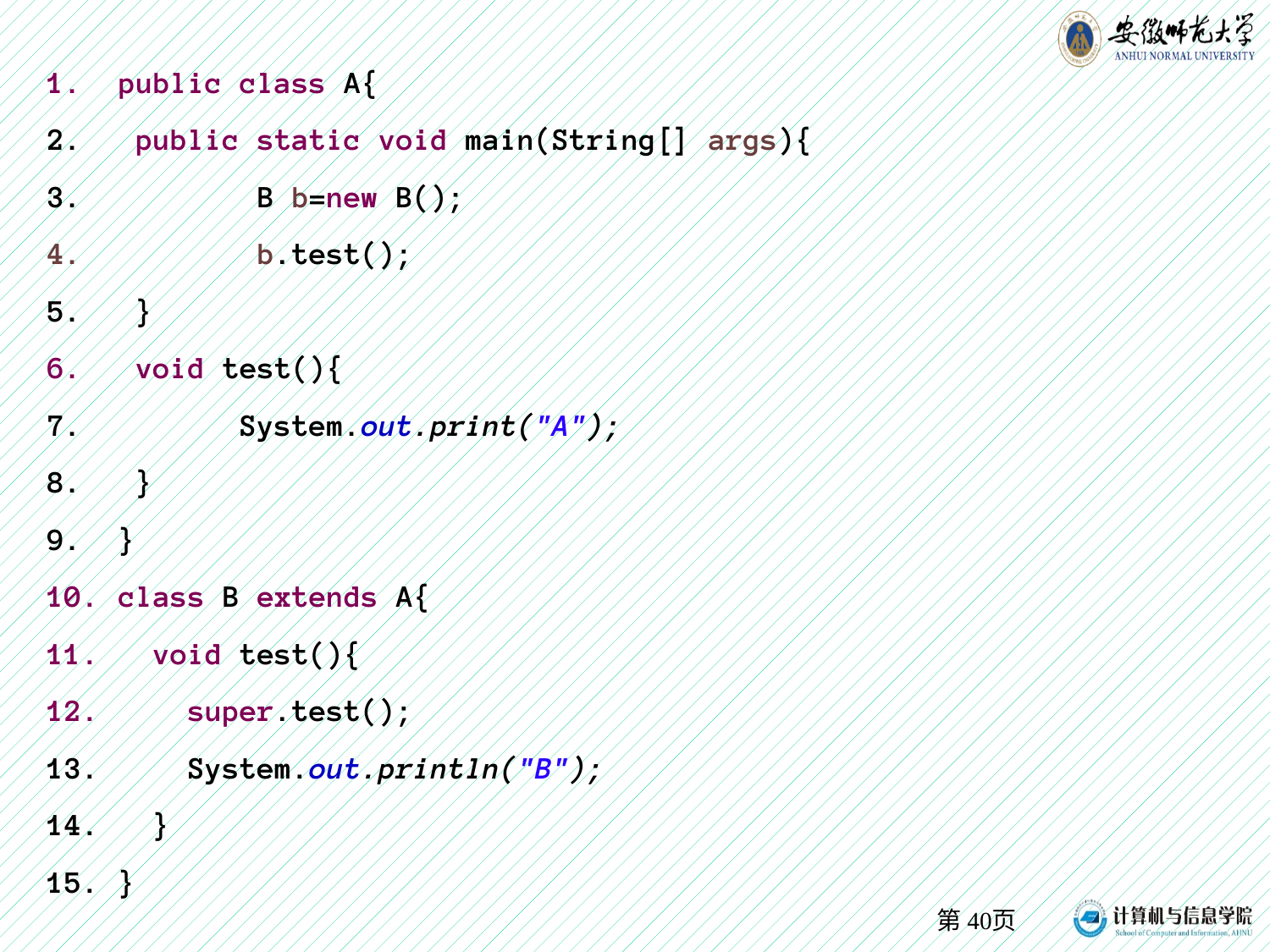

public class A{
 public static void main(String[] args){
        B b=new B();
        b.test();
 }
 void test(){
       System.out.print("A");
 }
}
class B extends A{
  void test(){
    super.test();
    System.out.println("B");
  }
}
第40页